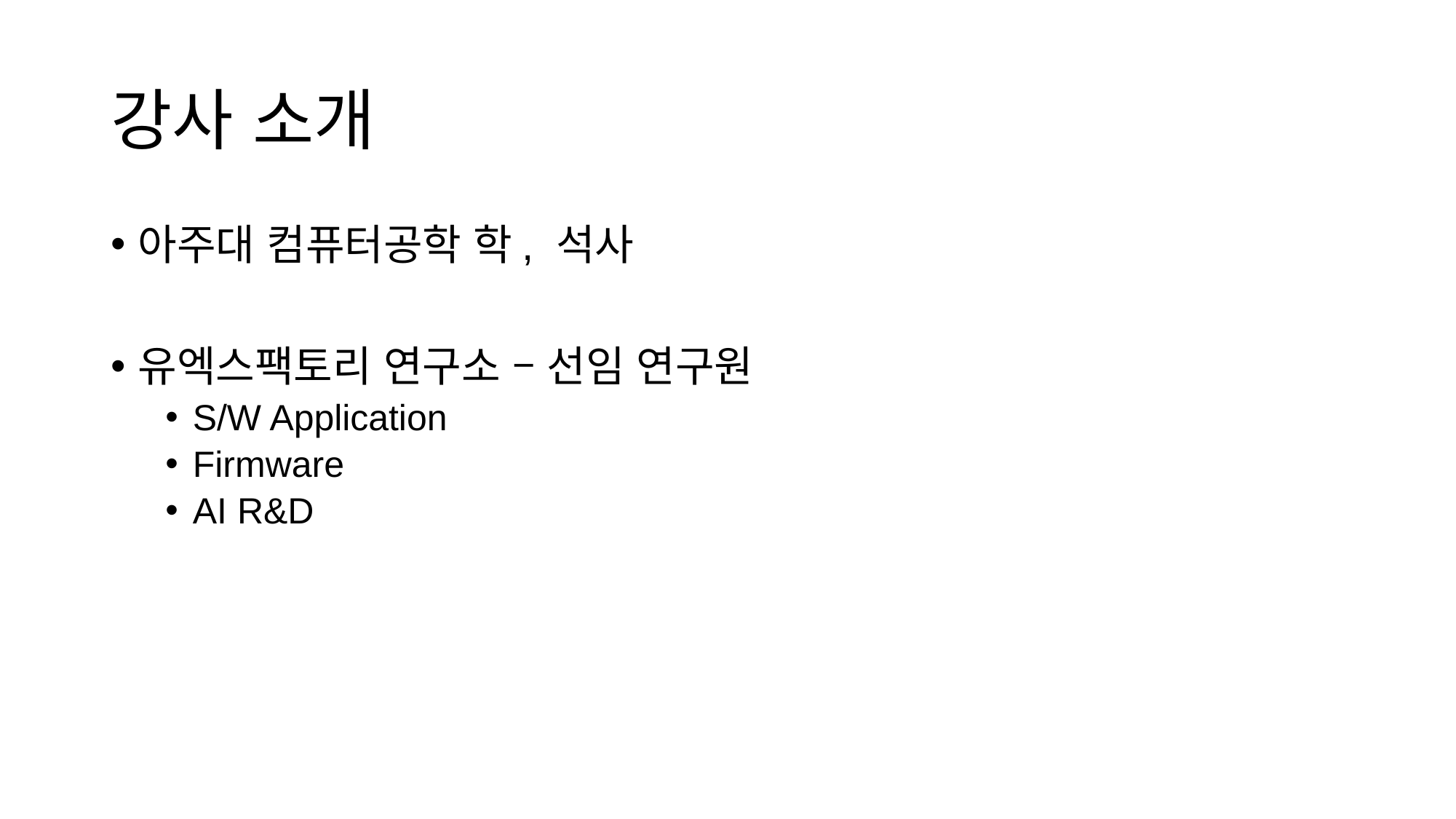

# 강사 소개
아주대 컴퓨터공학 학, 석사

유엑스팩토리 연구소 – 선임 연구원
S/W Application
Firmware
AI R&D